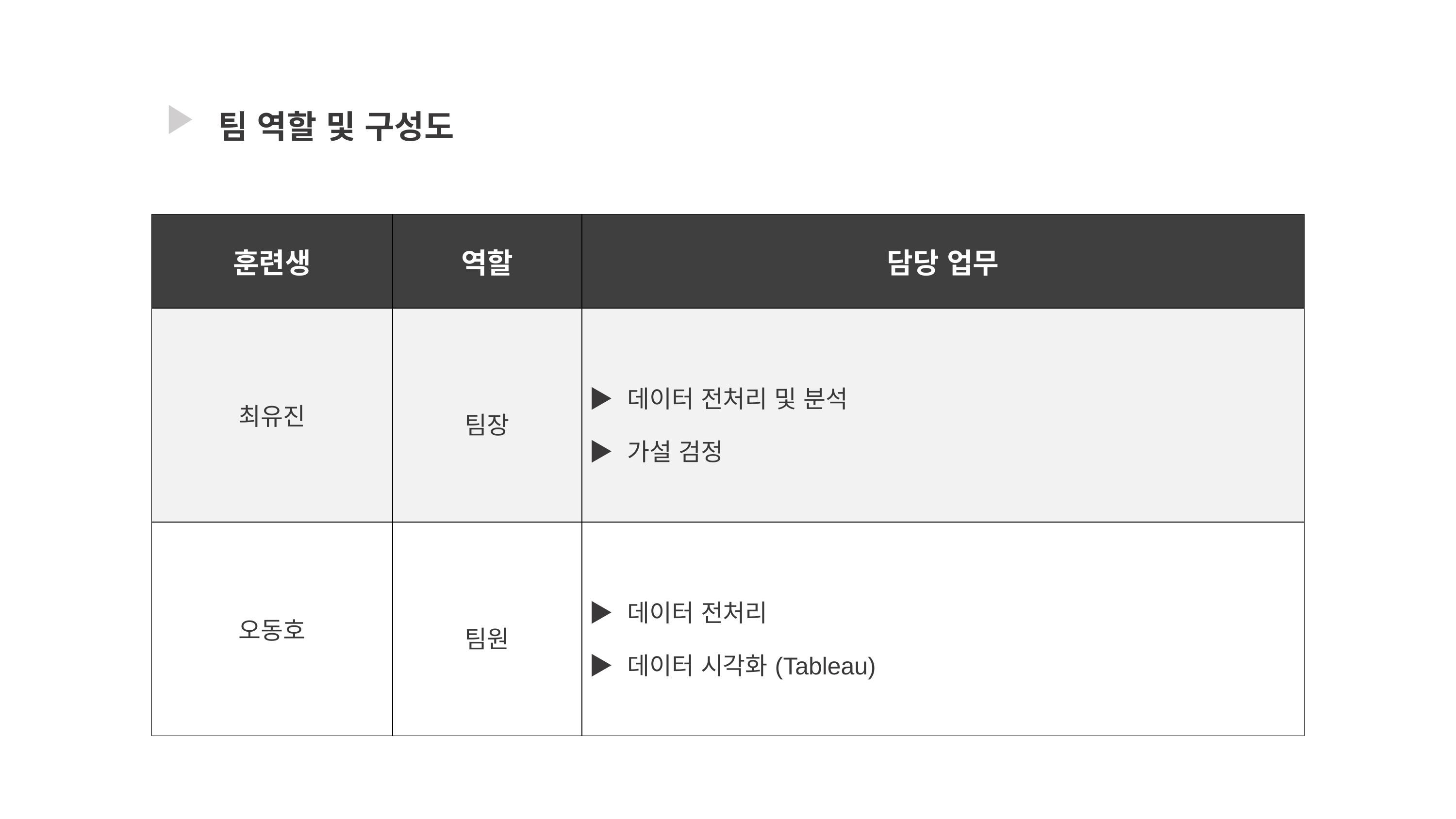

팀 역할 및 구성도
▶
| 훈련생 | 역할 | 담당 업무 |
| --- | --- | --- |
| 최유진 | 팀장 | ▶ 데이터 전처리 및 분석 ▶ 가설 검정 |
| 오동호 | 팀원 | ▶ 데이터 전처리 ▶ 데이터 시각화(Tableau) |